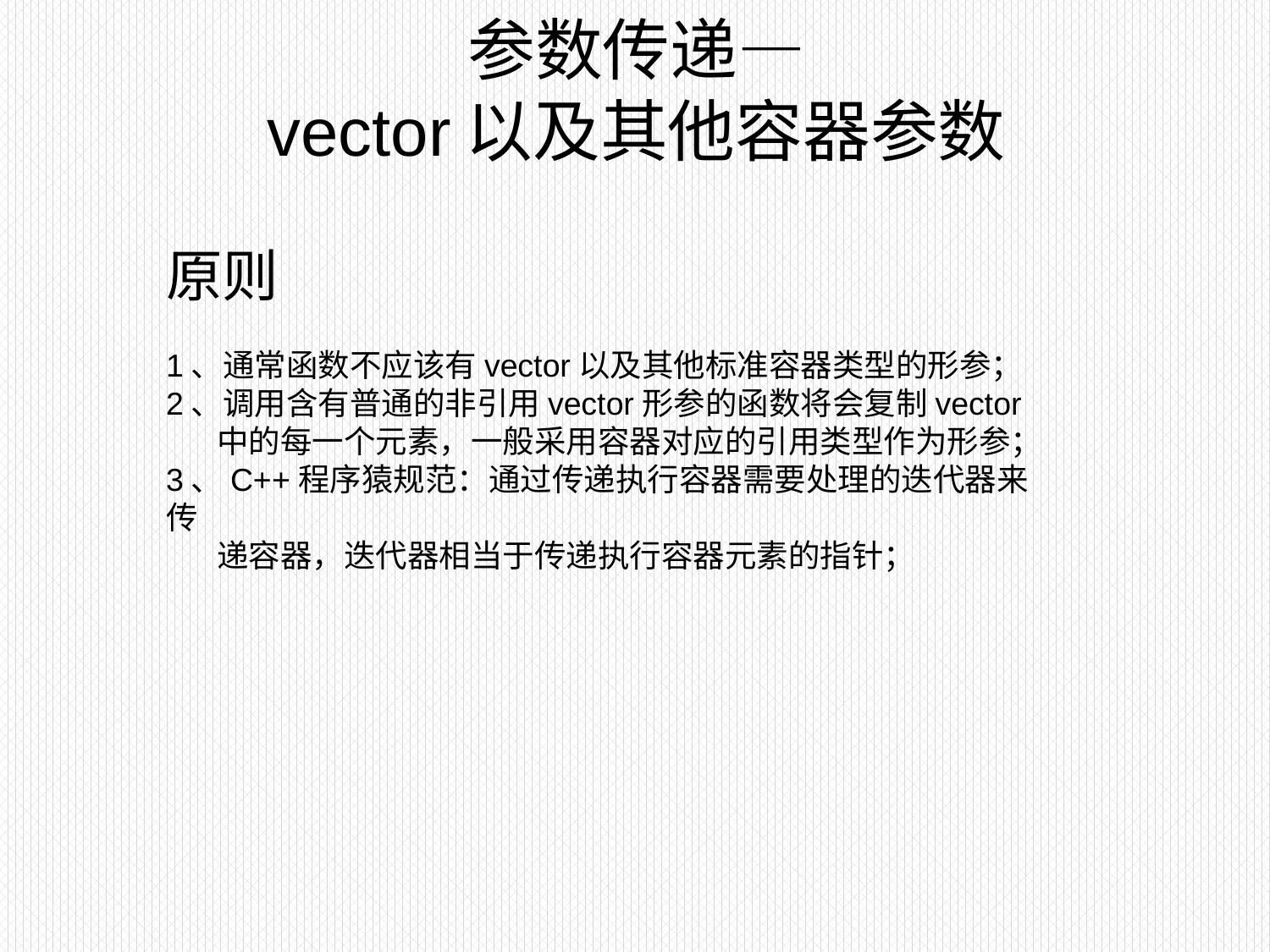

# 参数传递— vector以及其他容器参数
原则

1、通常函数不应该有vector以及其他标准容器类型的形参；
2、调用含有普通的非引用vector形参的函数将会复制vector
      中的每一个元素，一般采用容器对应的引用类型作为形参；
3、C++程序猿规范：通过传递执行容器需要处理的迭代器来传
      递容器，迭代器相当于传递执行容器元素的指针；